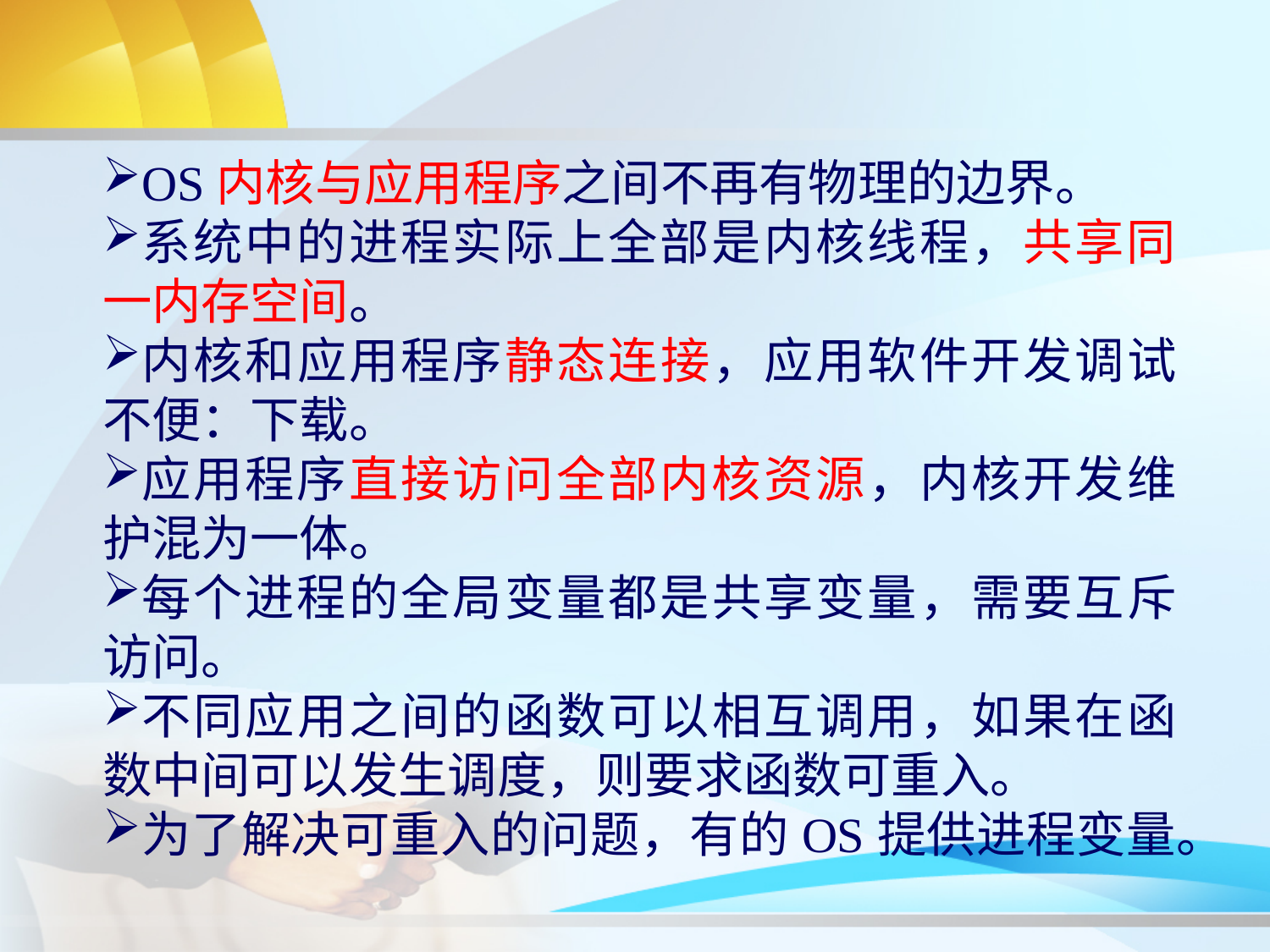

OS内核与应用程序之间不再有物理的边界。
系统中的进程实际上全部是内核线程，共享同一内存空间。
内核和应用程序静态连接，应用软件开发调试不便：下载。
应用程序直接访问全部内核资源，内核开发维护混为一体。
每个进程的全局变量都是共享变量，需要互斥访问。
不同应用之间的函数可以相互调用，如果在函数中间可以发生调度，则要求函数可重入。
为了解决可重入的问题，有的OS提供进程变量。